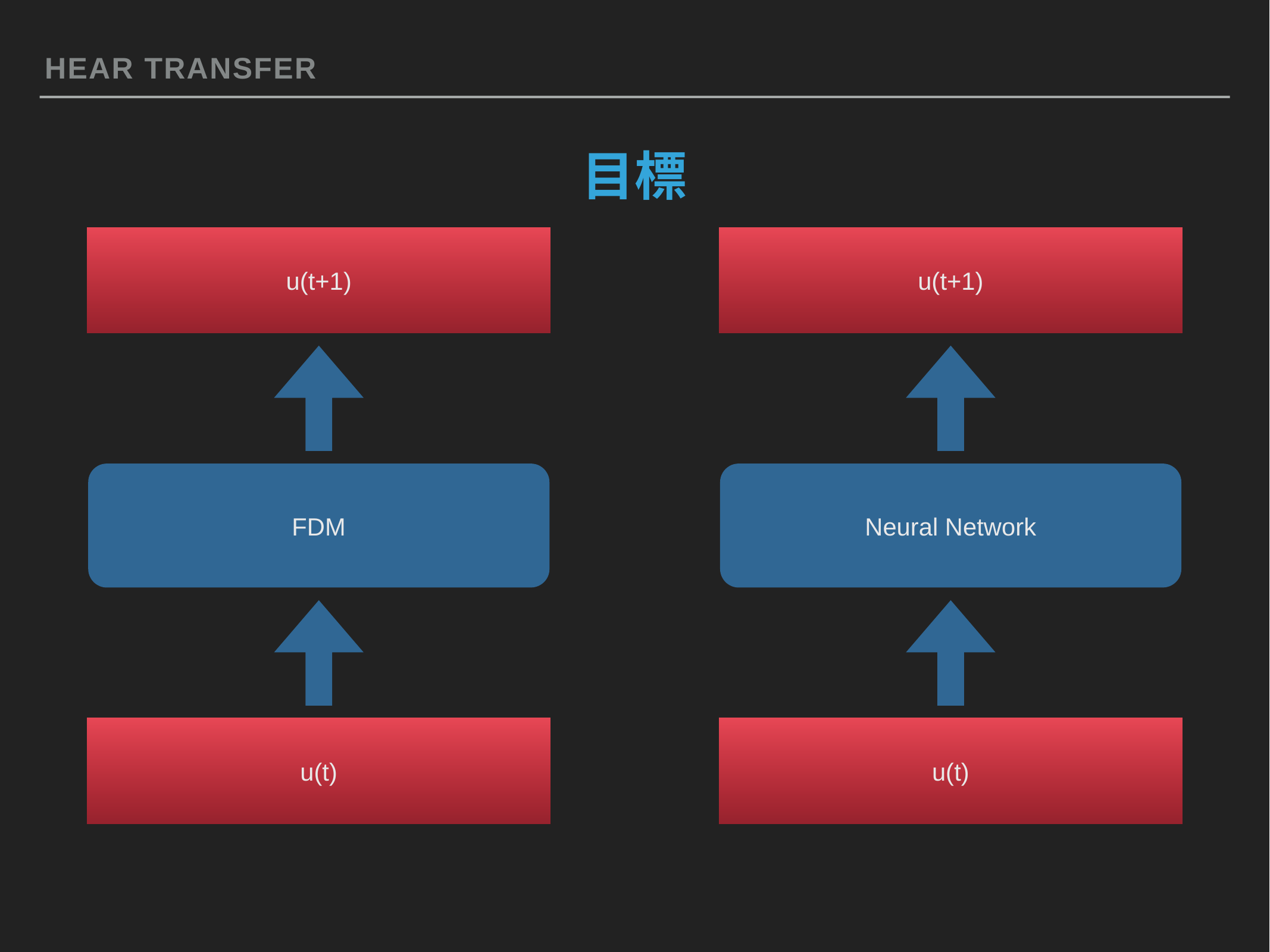

Hear transfer
# 目標

u(t+1)
u(t+1)

FDM
Neural Network

u(t)
u(t)